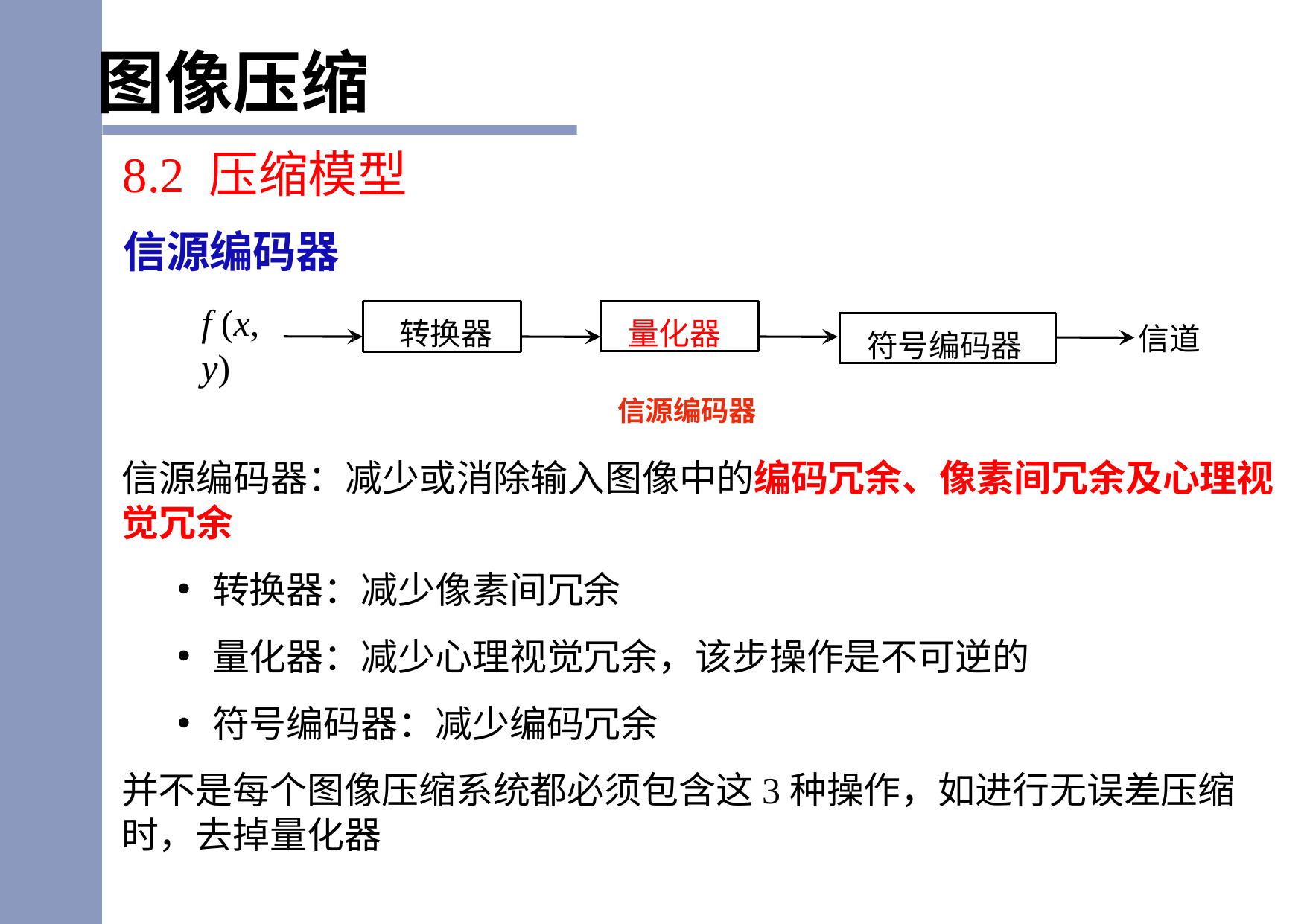

图像压缩

8.2 压缩模型
信源编码器
f (x, y)
量化器
转换器
符号编码器
信道

信源编码器
信源编码器：减少或消除输入图像中的编码冗余、像素间冗余及心理视觉冗余
转换器：减少像素间冗余
量化器：减少心理视觉冗余，该步操作是不可逆的
符号编码器：减少编码冗余
并不是每个图像压缩系统都必须包含这3种操作，如进行无误差压缩时，去掉量化器